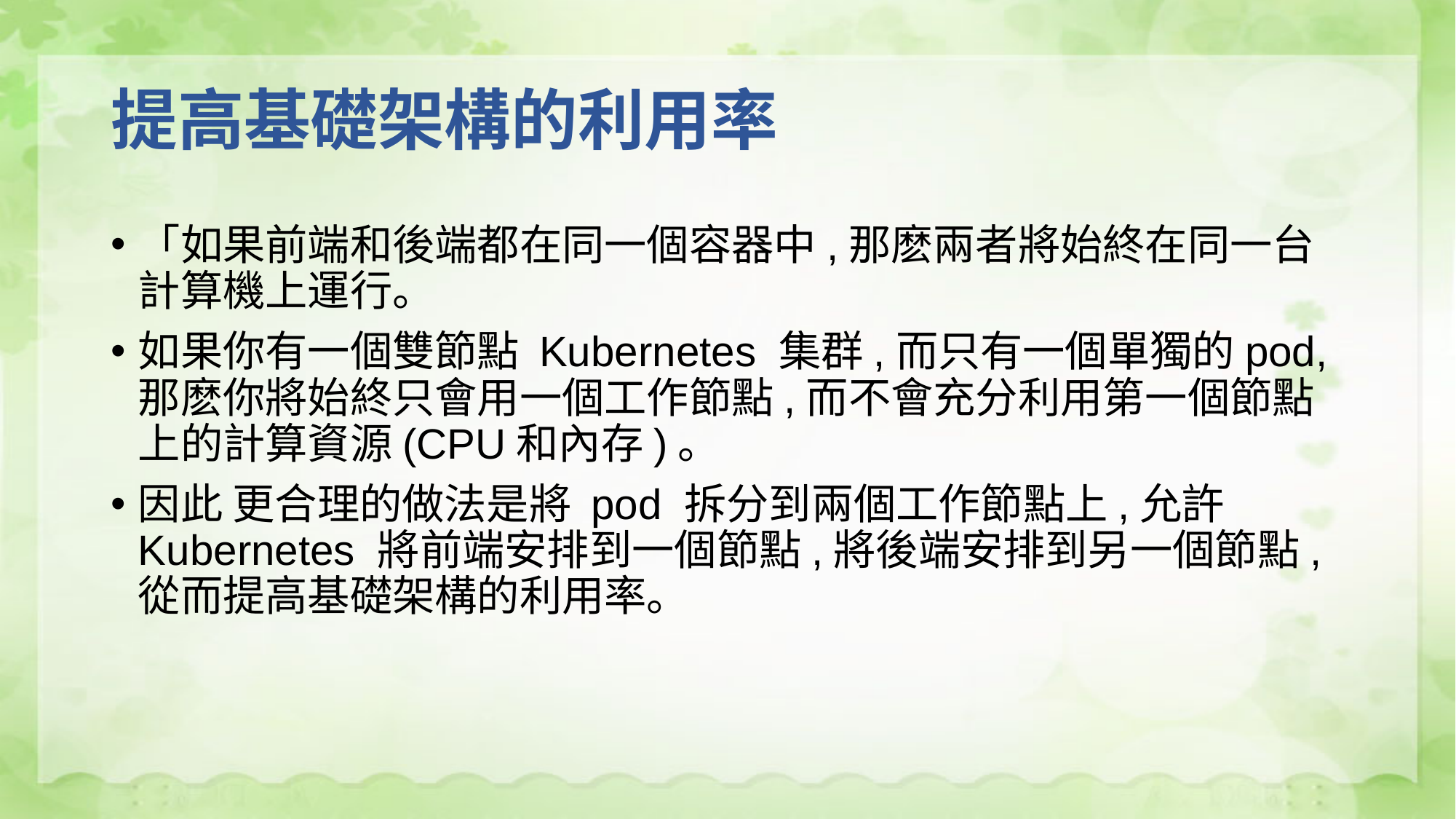

# 提高基礎架構的利用率
「如果前端和後端都在同一個容器中,那麽兩者將始終在同一台計算機上運行。
如果你有一個雙節點 Kubernetes 集群,而只有一個單獨的pod,那麽你將始終只會用一個工作節點,而不會充分利用第一個節點上的計算資源(CPU和內存)。
因此 更合理的做法是將 pod 拆分到兩個工作節點上,允許Kubernetes 將前端安排到一個節點,將後端安排到另一個節點,從而提高基礎架構的利用率。